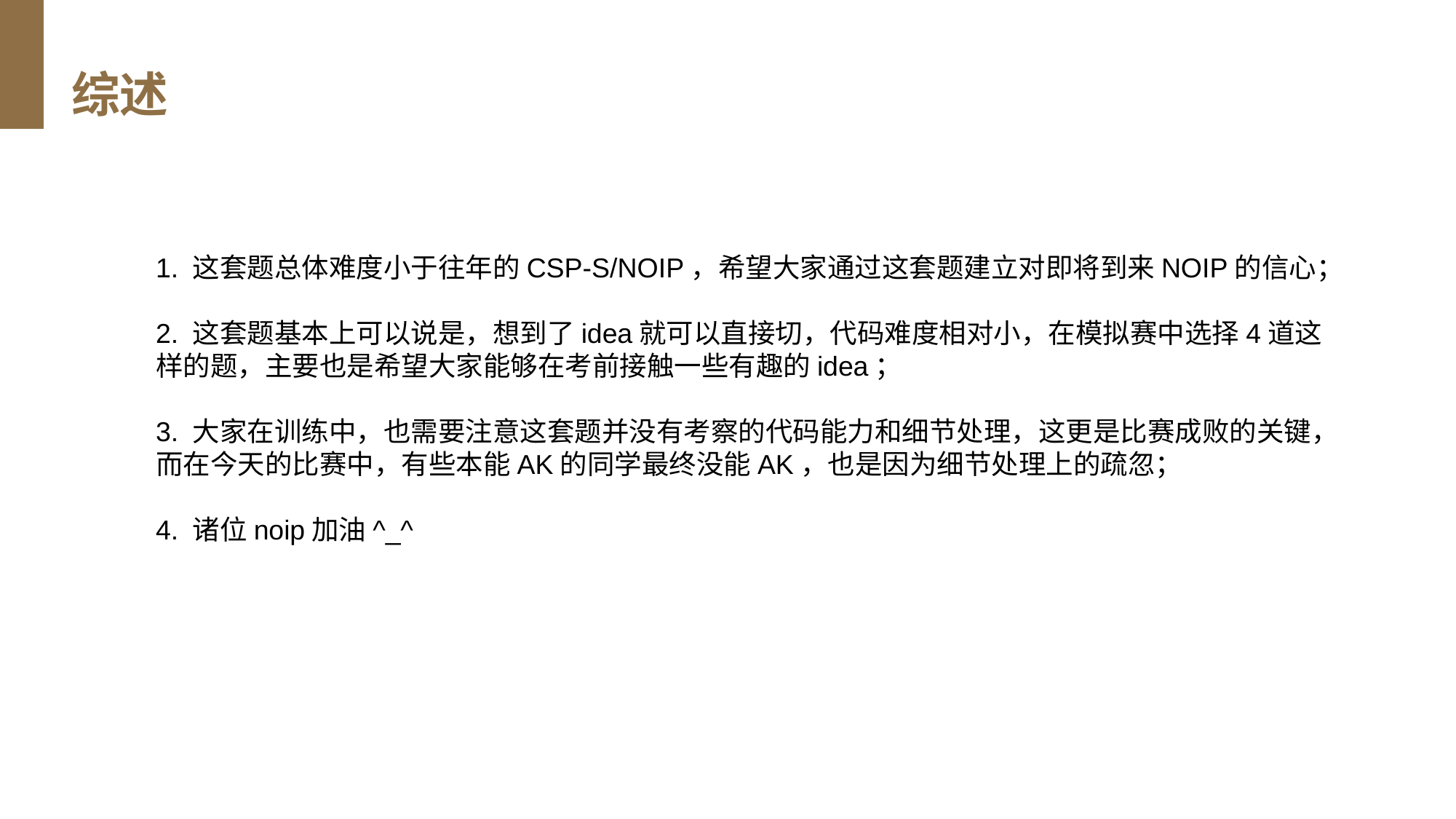

综述
1. 这套题总体难度小于往年的CSP-S/NOIP，希望大家通过这套题建立对即将到来NOIP的信心；

2. 这套题基本上可以说是，想到了idea就可以直接切，代码难度相对小，在模拟赛中选择4道这样的题，主要也是希望大家能够在考前接触一些有趣的idea；

3. 大家在训练中，也需要注意这套题并没有考察的代码能力和细节处理，这更是比赛成败的关键，而在今天的比赛中，有些本能AK的同学最终没能AK，也是因为细节处理上的疏忽；

4. 诸位noip加油^_^